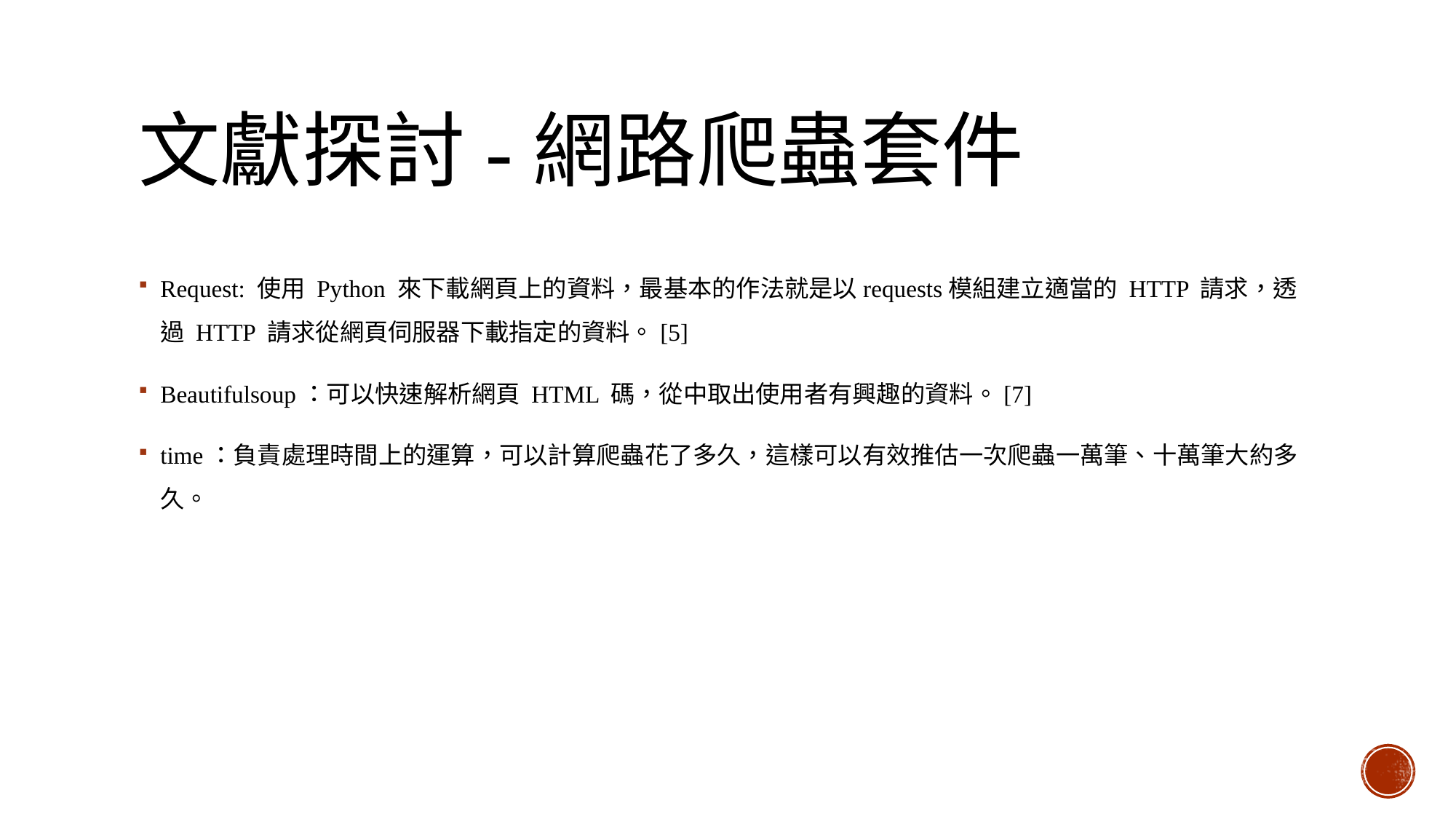

# 文獻探討-網路爬蟲套件
Request: 使用 Python 來下載網頁上的資料，最基本的作法就是以requests模組建立適當的 HTTP 請求，透過 HTTP 請求從網頁伺服器下載指定的資料。[5]
Beautifulsoup：可以快速解析網頁 HTML 碼，從中取出使用者有興趣的資料。[7]
time：負責處理時間上的運算，可以計算爬蟲花了多久，這樣可以有效推估一次爬蟲一萬筆、十萬筆大約多久。